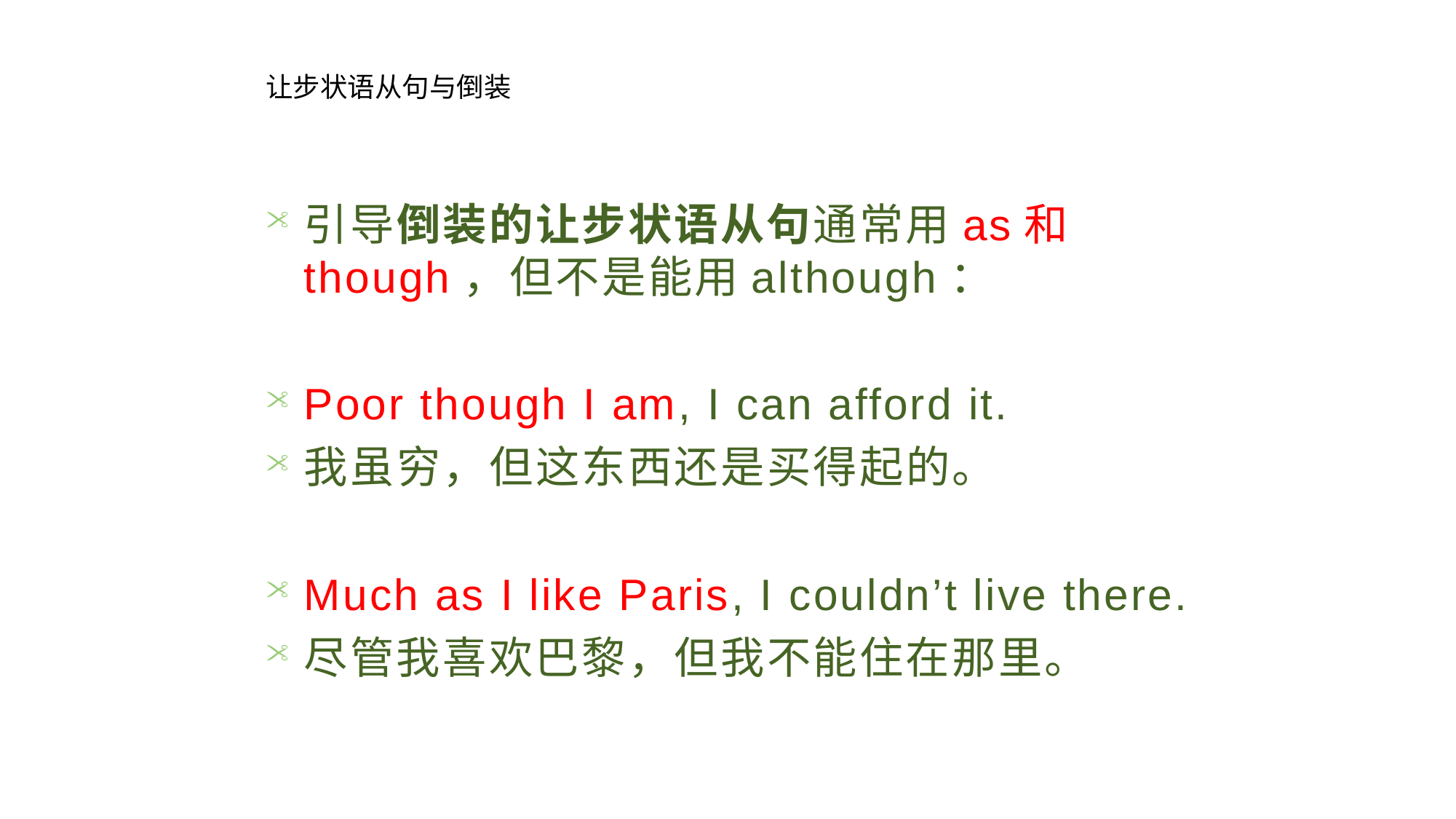

让步状语从句与倒装
引导倒装的让步状语从句通常用as和though，但不是能用although：

Poor though I am, I can afford it.
我虽穷，但这东西还是买得起的。

Much as I like Paris, I couldn’t live there.
尽管我喜欢巴黎，但我不能住在那里。